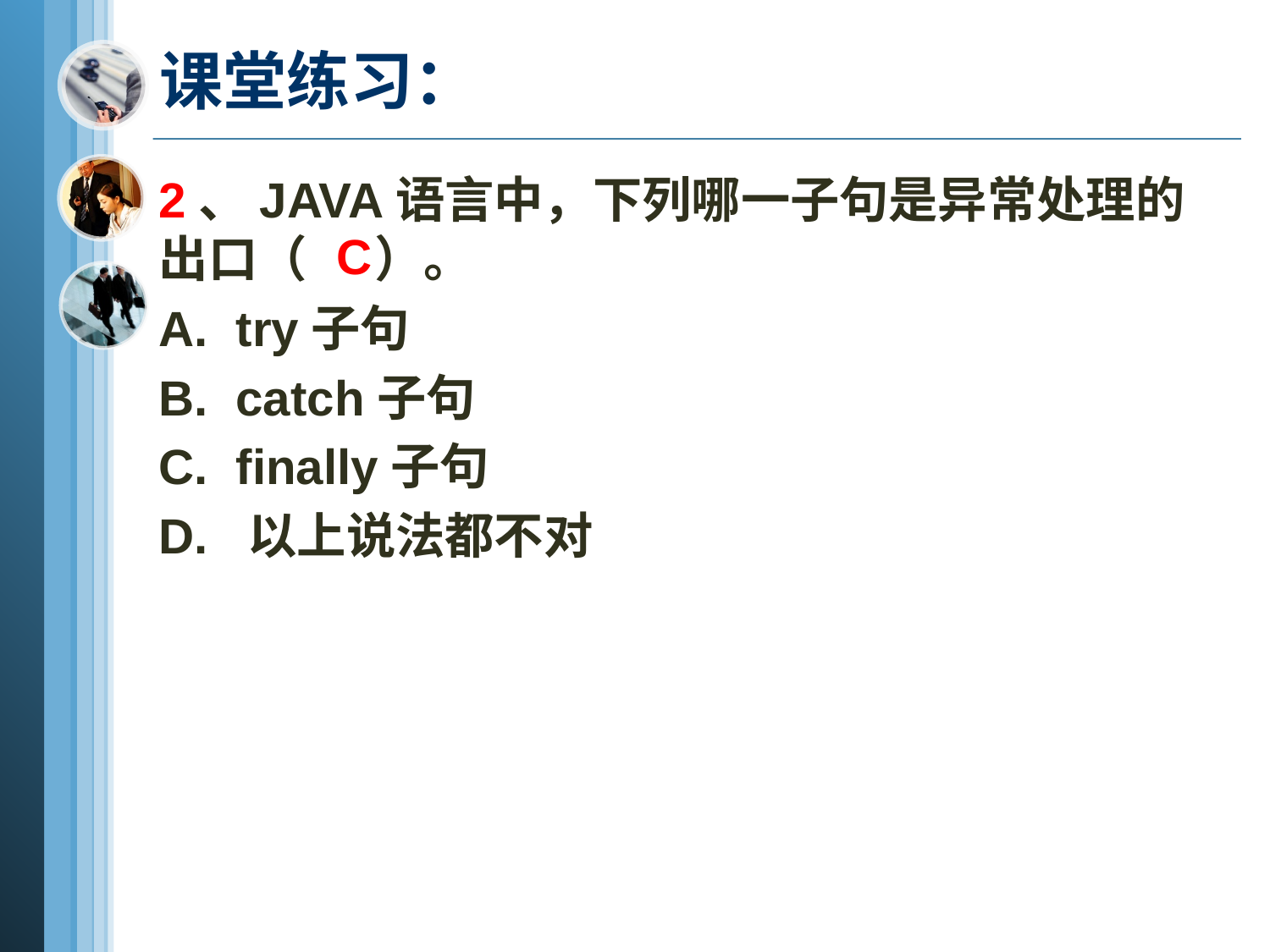

# 课堂练习：
2、JAVA语言中，下列哪一子句是异常处理的出口（      ）。
A.  try子句
B.  catch子句
C.  finally子句
D.  以上说法都不对
C